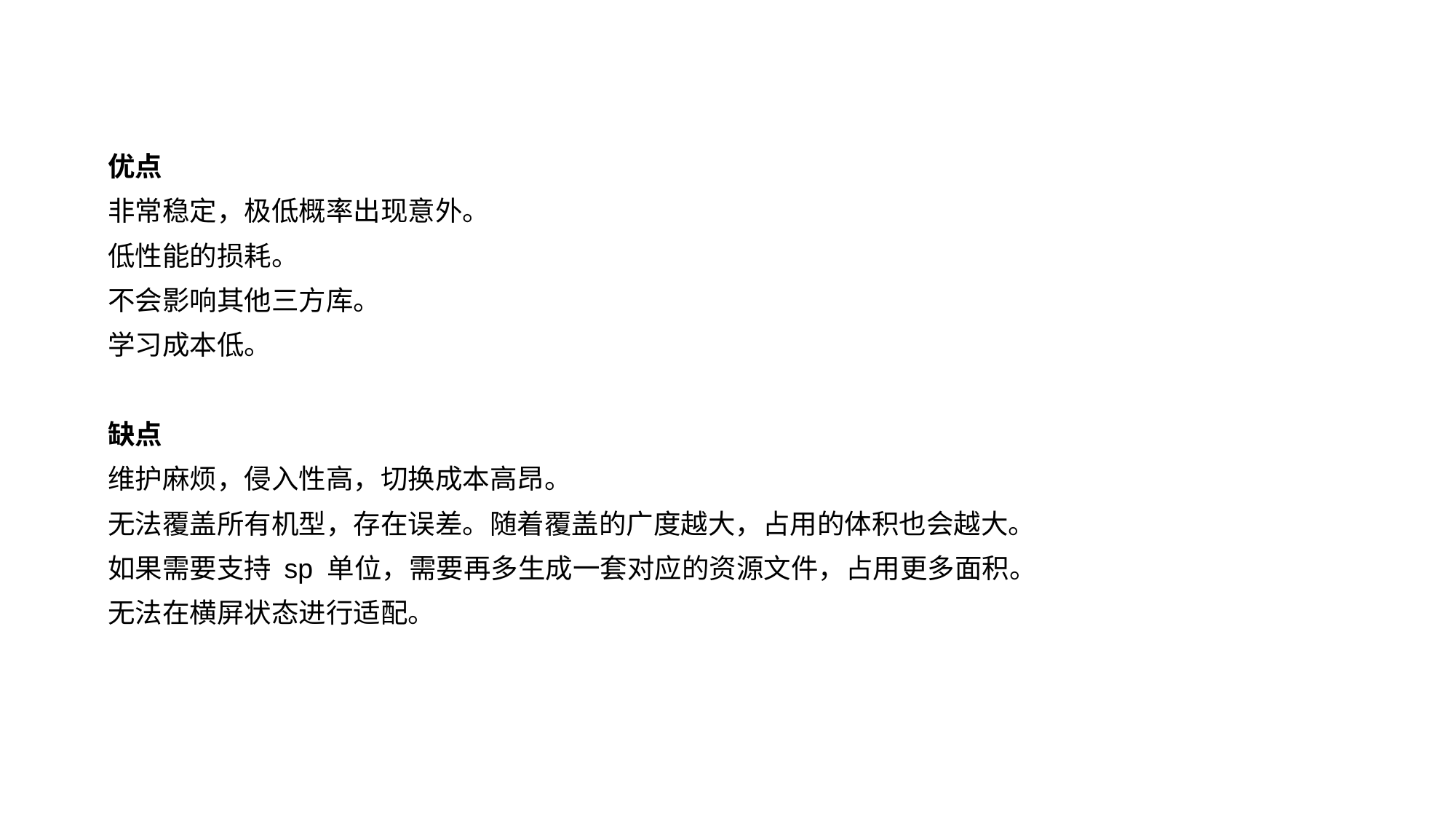

优点
非常稳定，极低概率出现意外。
低性能的损耗。
不会影响其他三方库。
学习成本低。

缺点
维护麻烦，侵入性高，切换成本高昂。
无法覆盖所有机型，存在误差。随着覆盖的广度越大，占用的体积也会越大。
如果需要支持 sp 单位，需要再多生成一套对应的资源文件，占用更多面积。
无法在横屏状态进行适配。